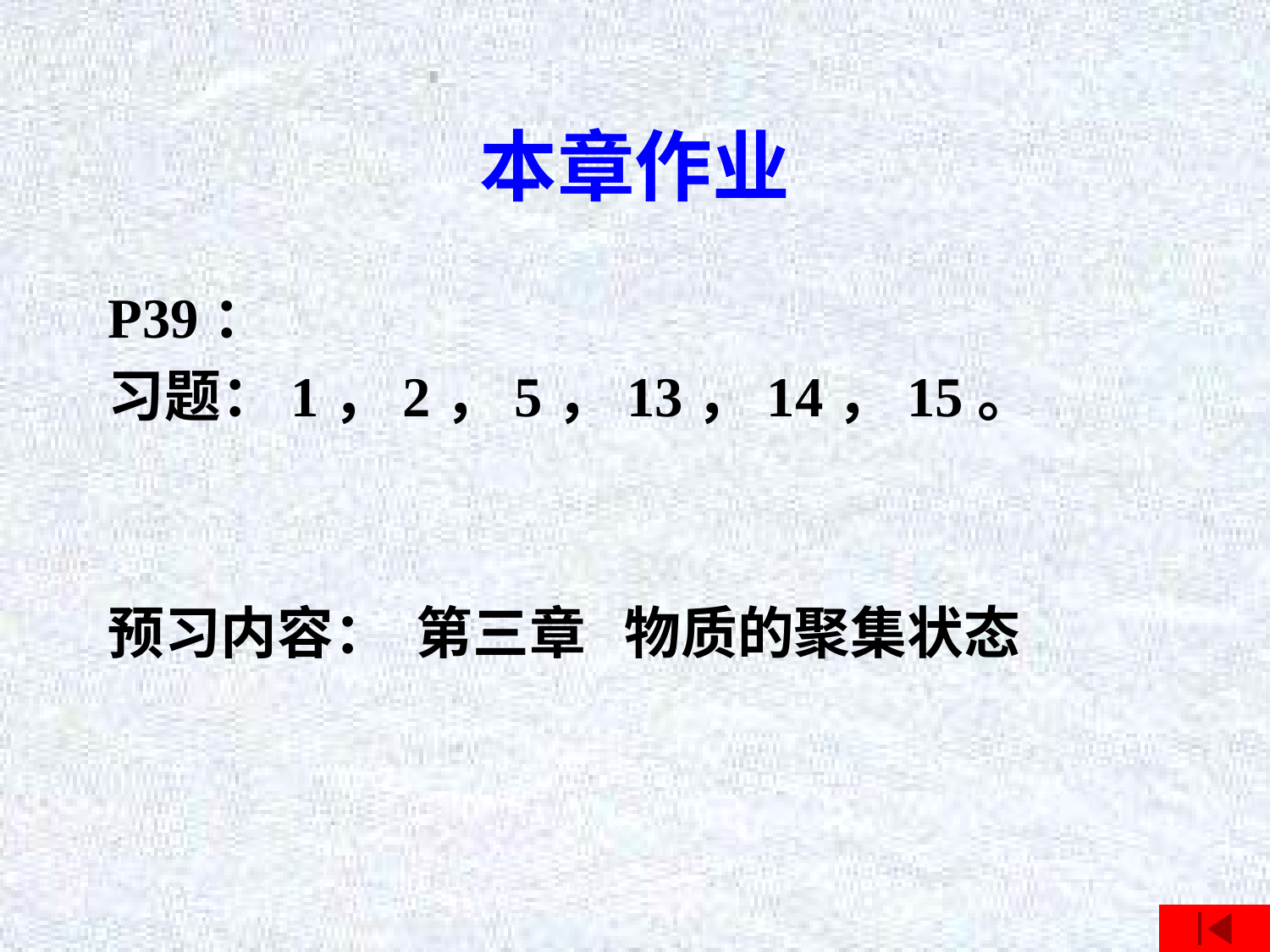

# 本章作业
P39：
习题：1，2，5，13，14，15。

预习内容：  第三章   物质的聚集状态